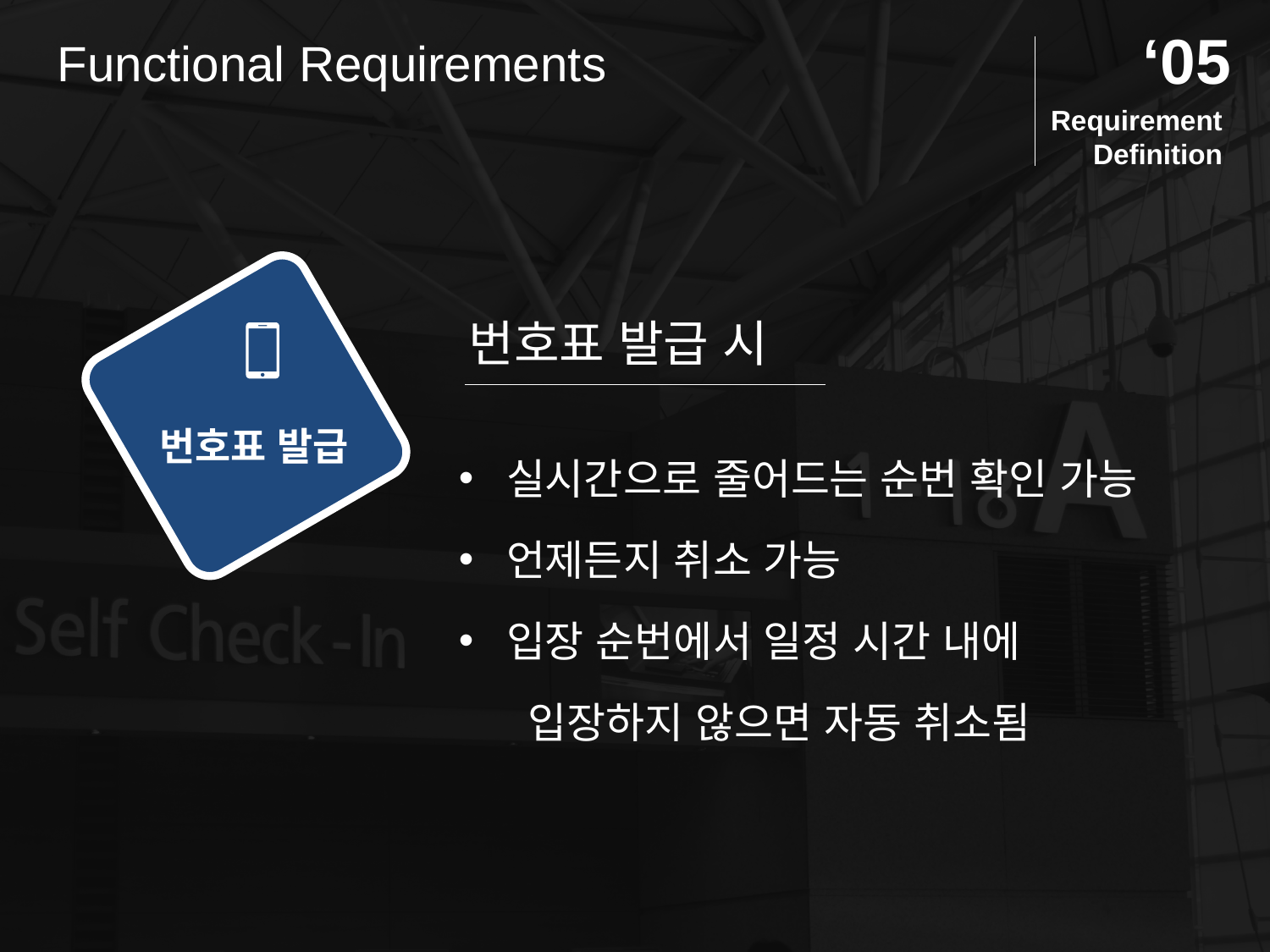

‘05
Functional Requirements
Requirement
Definition

번호표 발급 시

번호표 발급
실시간으로 줄어드는 순번 확인 가능
언제든지 취소 가능
입장 순번에서 일정 시간 내에
     입장하지 않으면 자동 취소됨